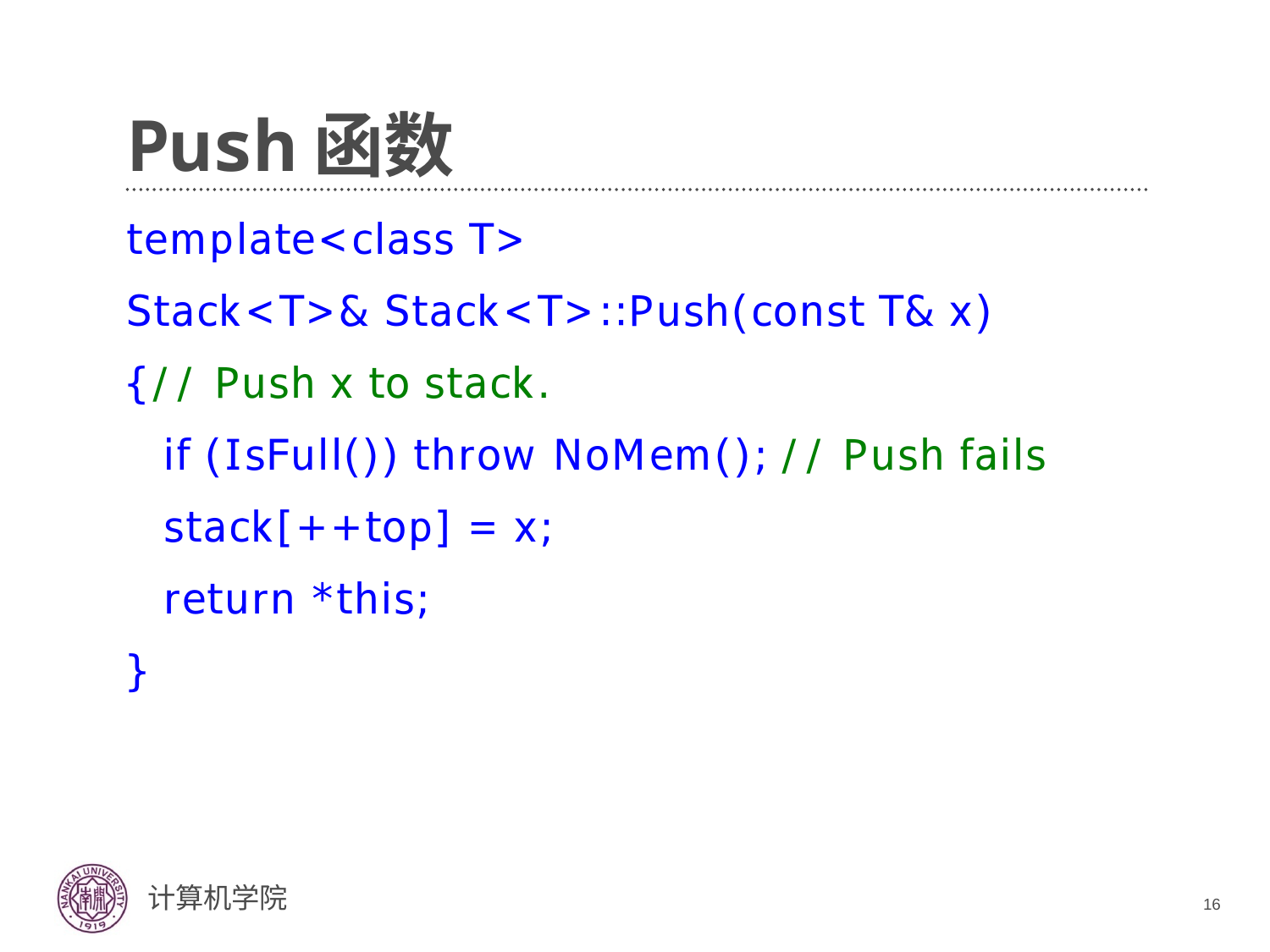

# Push函数
template<class T>
Stack<T>& Stack<T>::Push(const T& x)
{// Push x to stack.
   if (IsFull()) throw NoMem(); // Push fails
   stack[++top] = x;
   return *this;
}

16